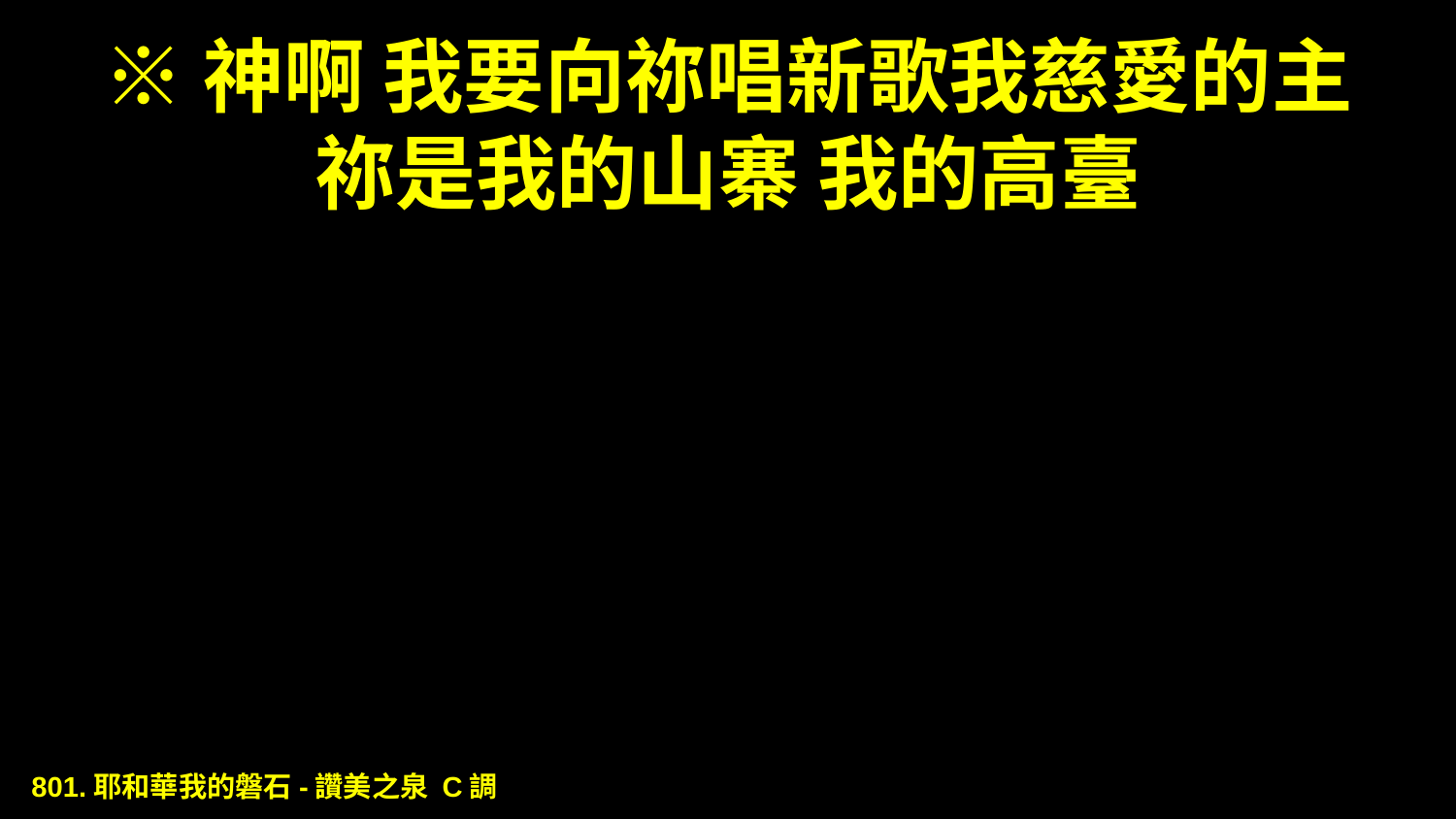

# ※神啊 我要向祢唱新歌我慈愛的主 祢是我的山寨 我的高臺
801.耶和華我的磐石-讚美之泉 C調